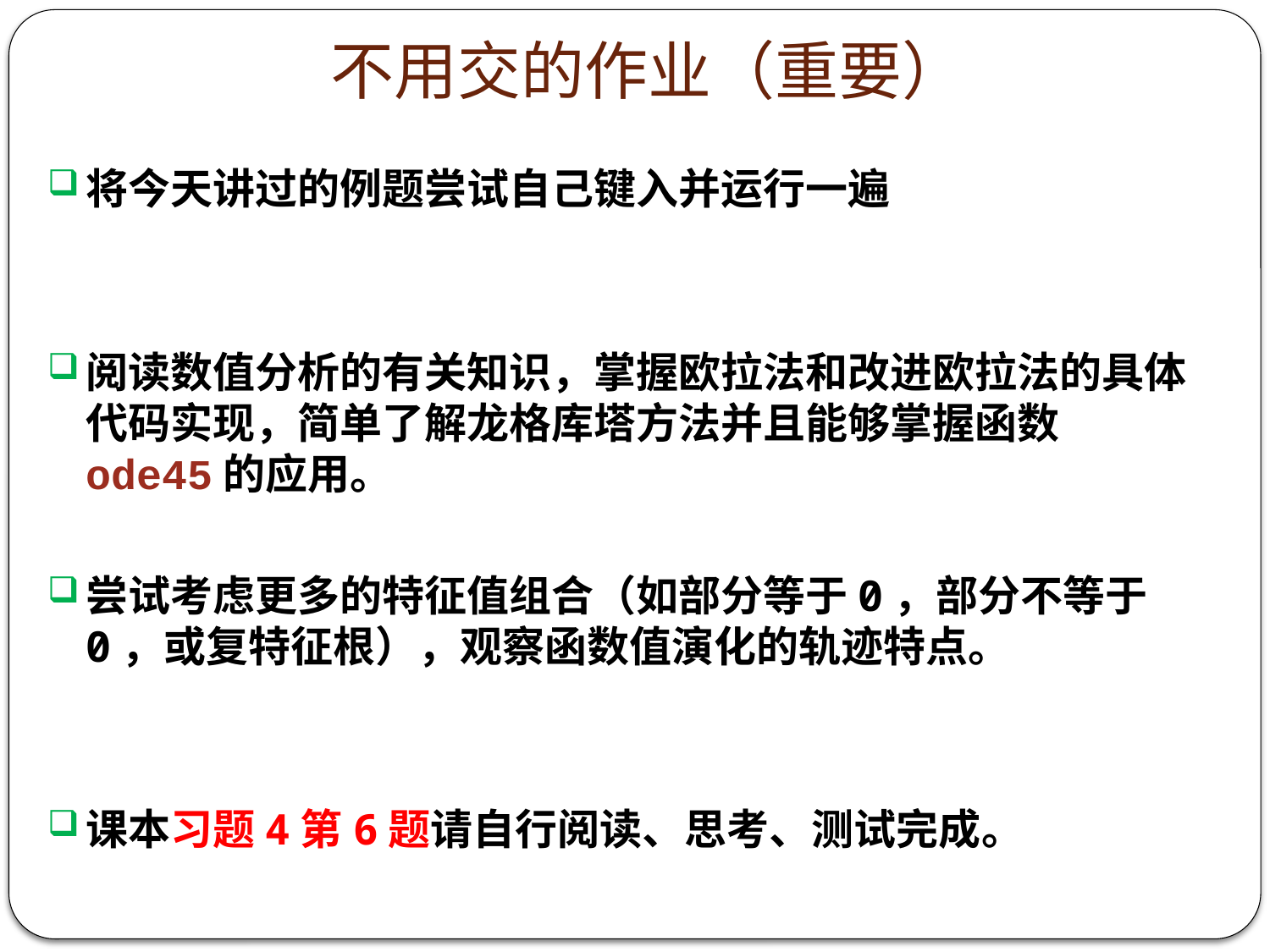

# 不用交的作业（重要）
将今天讲过的例题尝试自己键入并运行一遍

阅读数值分析的有关知识，掌握欧拉法和改进欧拉法的具体代码实现，简单了解龙格库塔方法并且能够掌握函数ode45的应用。

尝试考虑更多的特征值组合（如部分等于0，部分不等于0，或复特征根），观察函数值演化的轨迹特点。

课本习题4第6题请自行阅读、思考、测试完成。